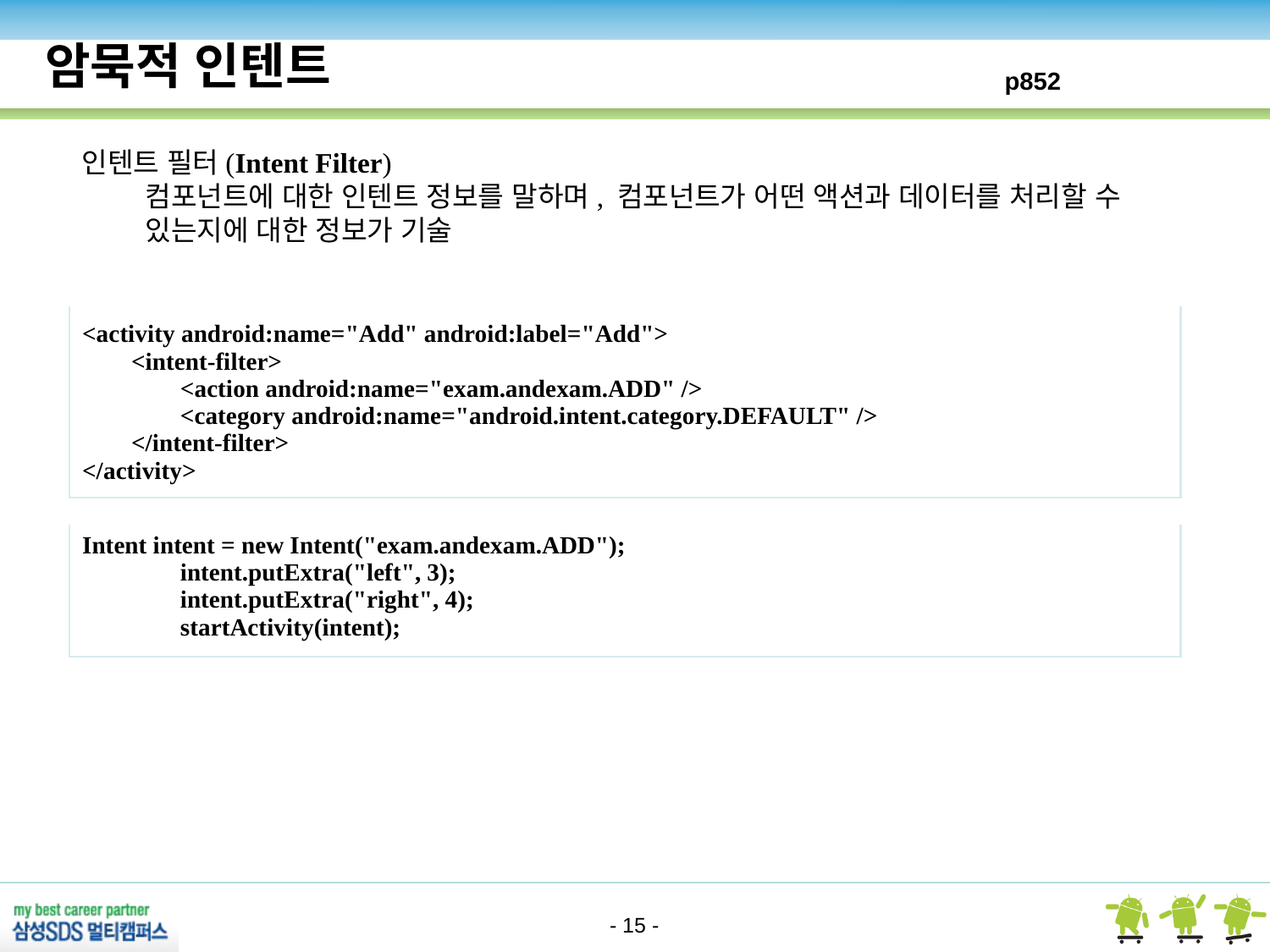

암묵적 인텐트
p852
인텐트 필터(Intent Filter)
컴포넌트에 대한 인텐트 정보를 말하며, 컴포넌트가 어떤 액션과 데이터를 처리할 수 있는지에 대한 정보가 기술
| <activity android:name="Add" android:label="Add"> <intent-filter> <action android:name="exam.andexam.ADD" /> <category android:name="android.intent.category.DEFAULT" /> </intent-filter> </activity> |
| --- |
| Intent intent = new Intent("exam.andexam.ADD"); intent.putExtra("left", 3); intent.putExtra("right", 4); startActivity(intent); |
| --- |
- 15 -